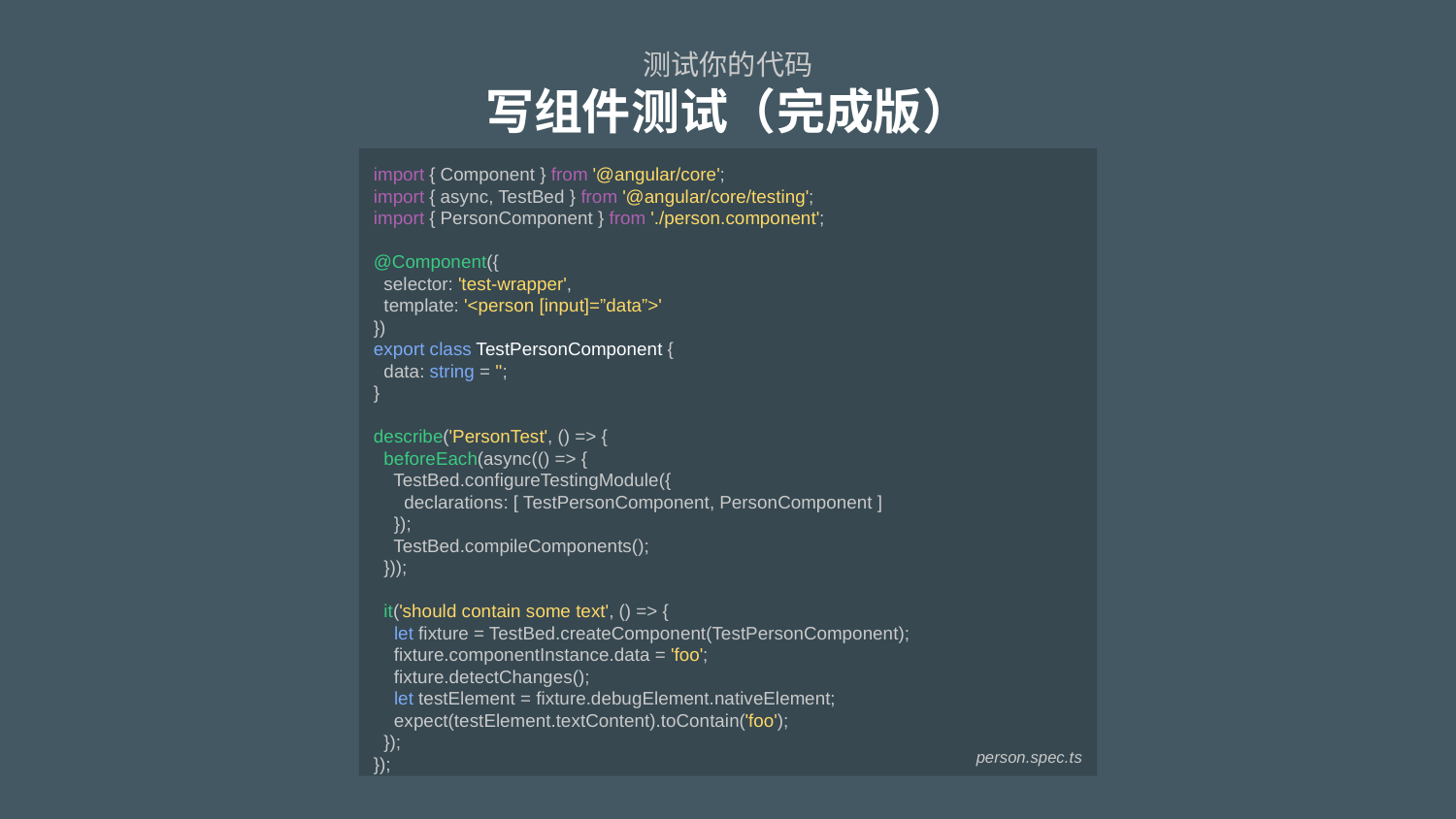

# 测试你的代码 写组件测试（完成版）
import { Component } from '@angular/core';
import { async, TestBed } from '@angular/core/testing';
import { PersonComponent } from './person.component';
@Component({
  selector: 'test-wrapper',
  template: '<person [input]=”data”>'
})
export class TestPersonComponent {
  data: string = '';
}
describe('PersonTest', () => {
  beforeEach(async(() => {
    TestBed.configureTestingModule({
      declarations: [ TestPersonComponent, PersonComponent ]
    });
    TestBed.compileComponents();
  }));
  it('should contain some text', () => {
    let fixture = TestBed.createComponent(TestPersonComponent);
    fixture.componentInstance.data = 'foo';
    fixture.detectChanges();
    let testElement = fixture.debugElement.nativeElement;
    expect(testElement.textContent).toContain('foo');
  });
});

person.spec.ts